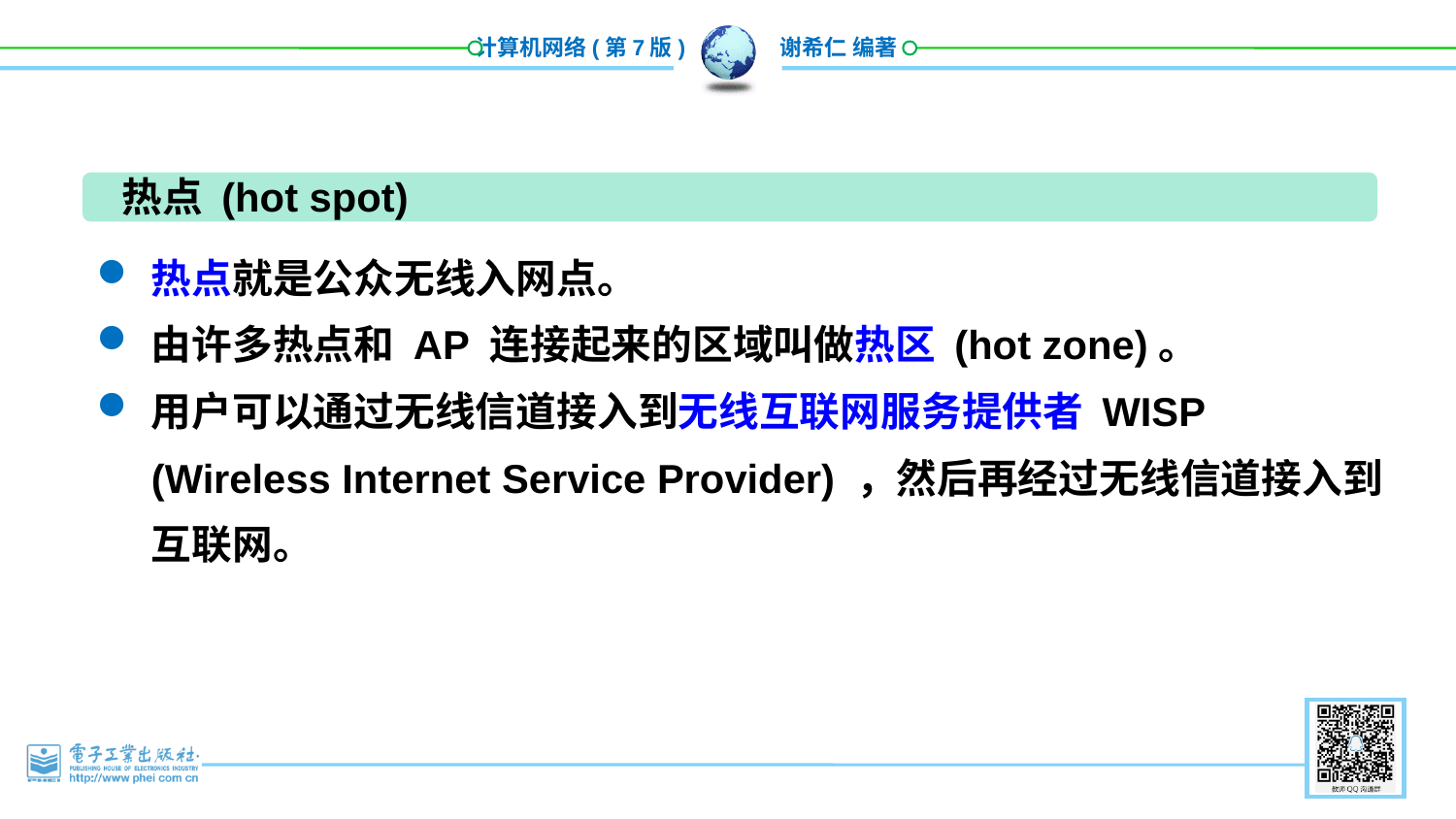

热点 (hot spot)

热点就是公众无线入网点。
由许多热点和 AP 连接起来的区域叫做热区 (hot zone)。
用户可以通过无线信道接入到无线互联网服务提供者 WISP (Wireless Internet Service Provider) ，然后再经过无线信道接入到互联网。